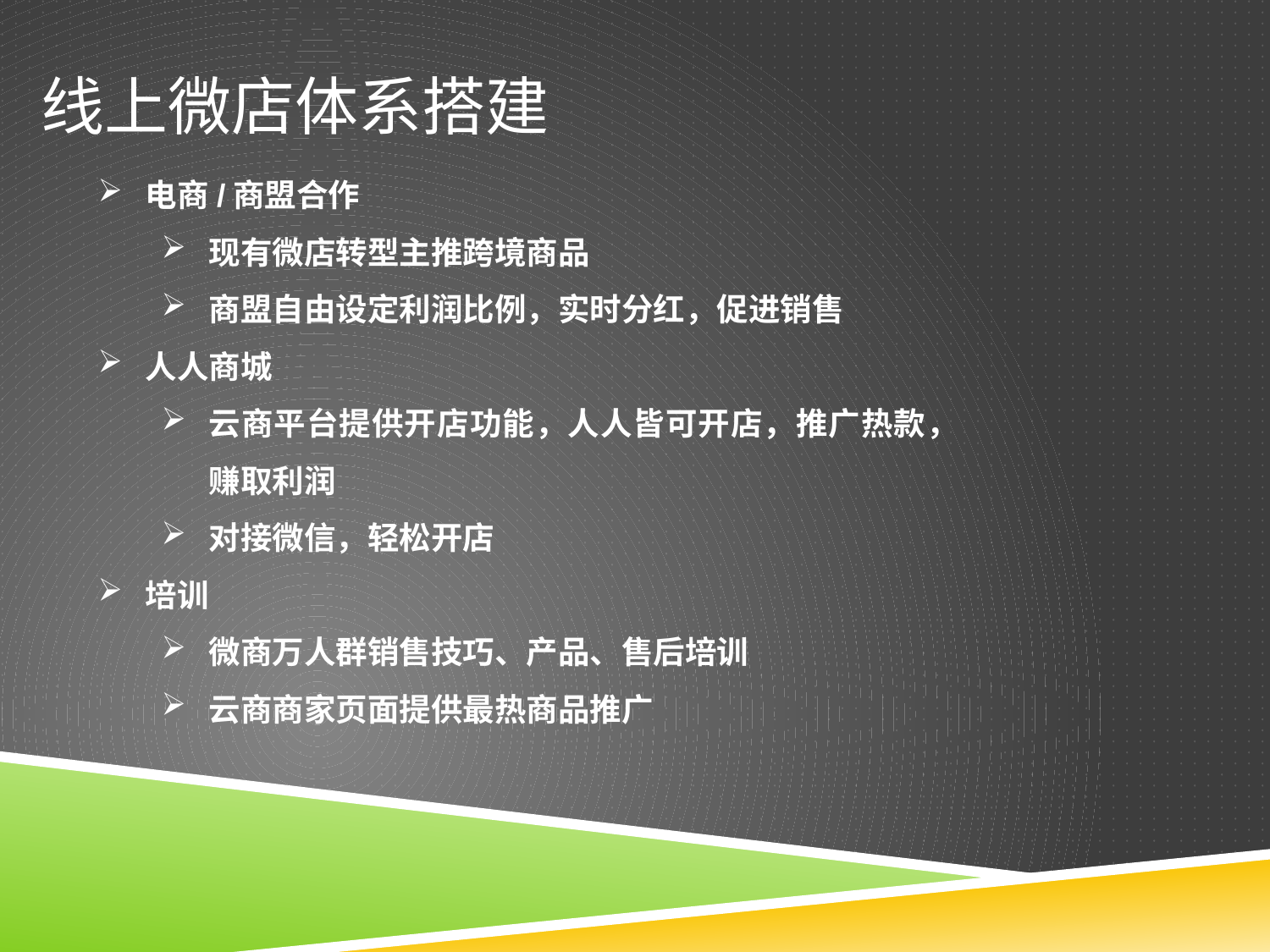

线上微店体系搭建
电商/商盟合作
现有微店转型主推跨境商品
商盟自由设定利润比例，实时分红，促进销售
人人商城
云商平台提供开店功能，人人皆可开店，推广热款，赚取利润
对接微信，轻松开店
培训
微商万人群销售技巧、产品、售后培训
云商商家页面提供最热商品推广